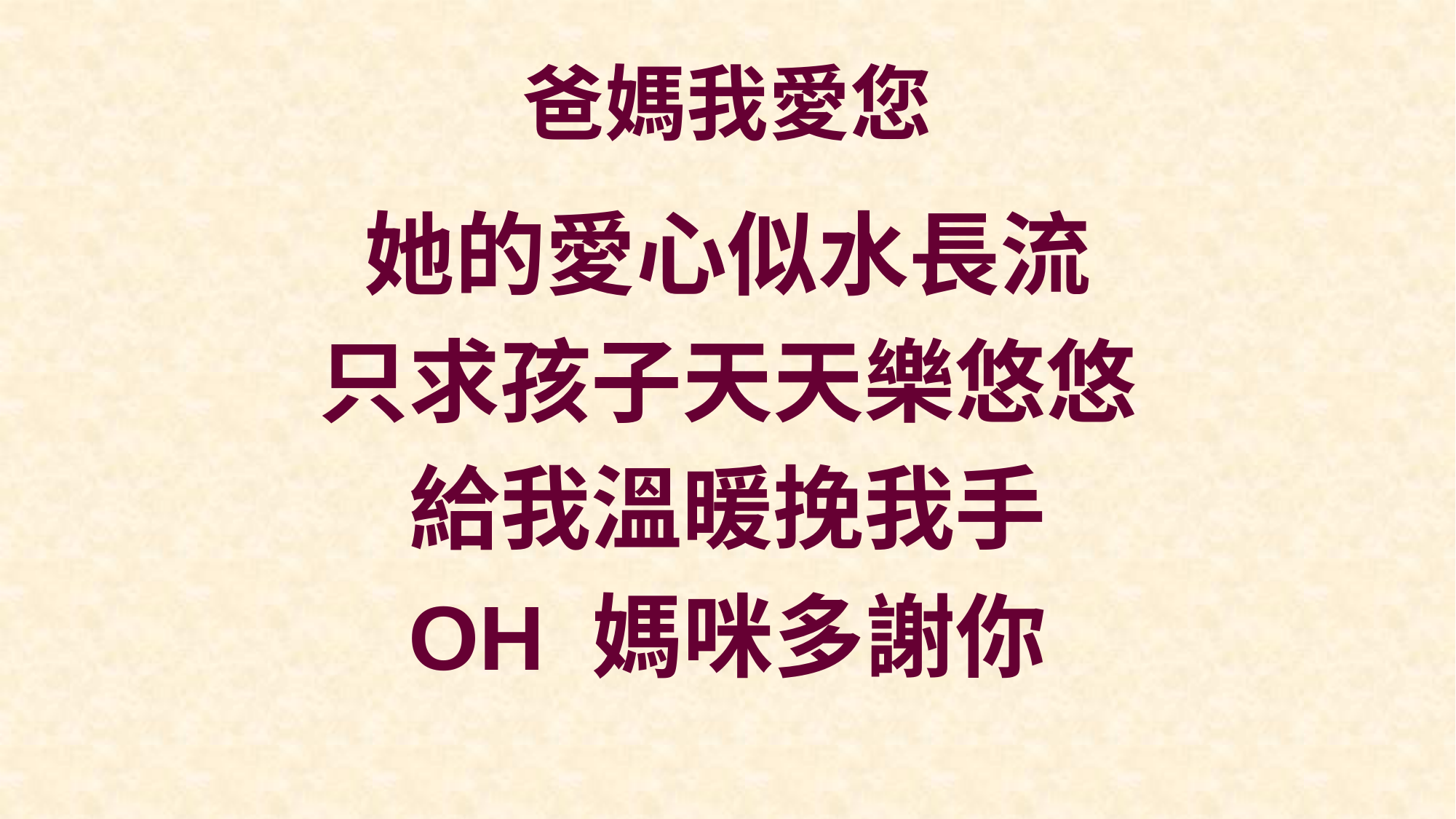

# 爸媽我愛您
她的愛心似水長流
只求孩子天天樂悠悠
給我溫暖挽我手
OH 媽咪多謝你